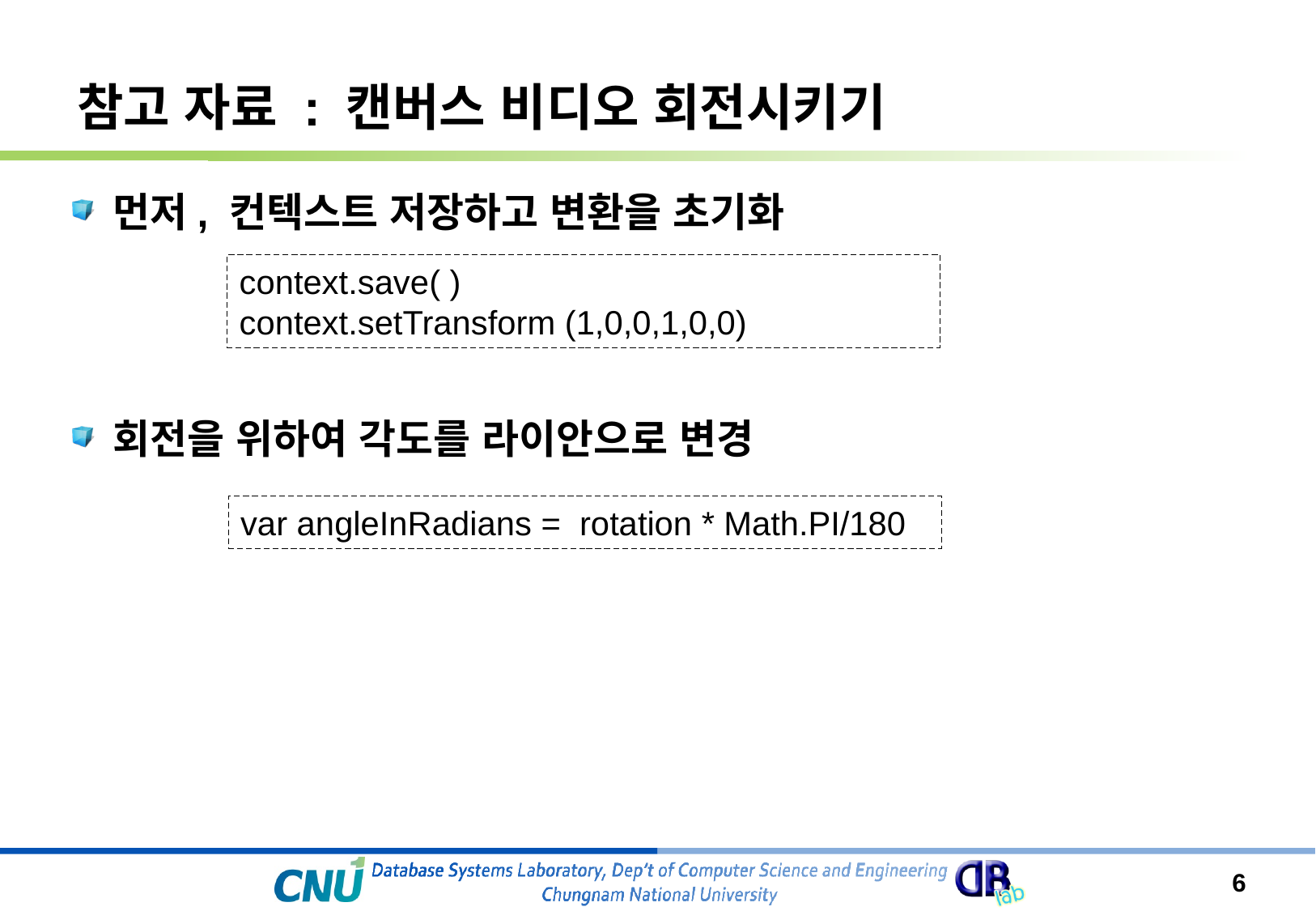

# 참고 자료 : 캔버스 비디오 회전시키기
먼저, 컨텍스트 저장하고 변환을 초기화

회전을 위하여 각도를 라이안으로 변경

context.save( )
context.setTransform (1,0,0,1,0,0)
var angleInRadians =  rotation * Math.PI/180
6